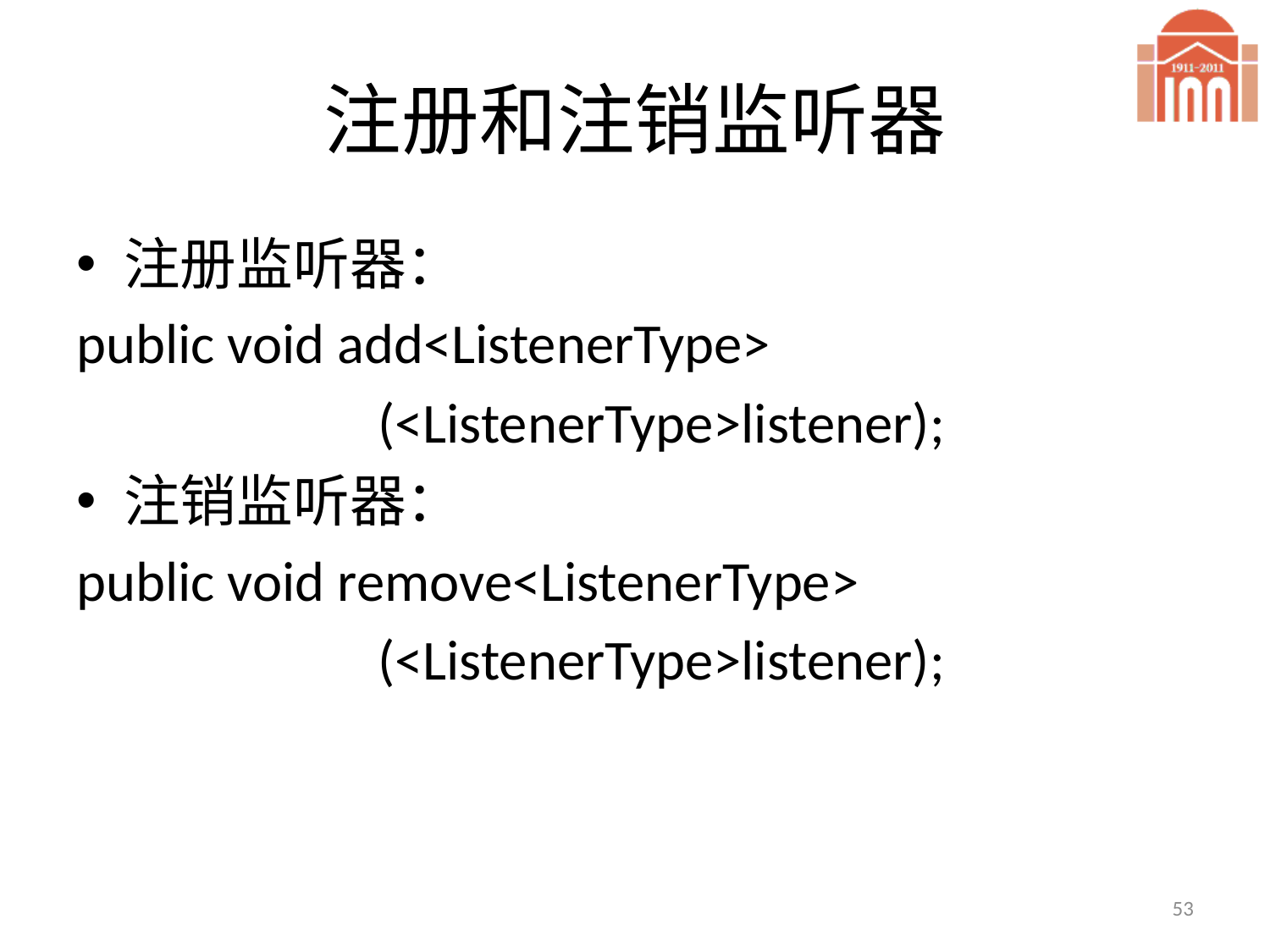

# 注册和注销监听器
注册监听器：
public void add<ListenerType>
			(<ListenerType>listener);
注销监听器：
public void remove<ListenerType>
			(<ListenerType>listener);

53